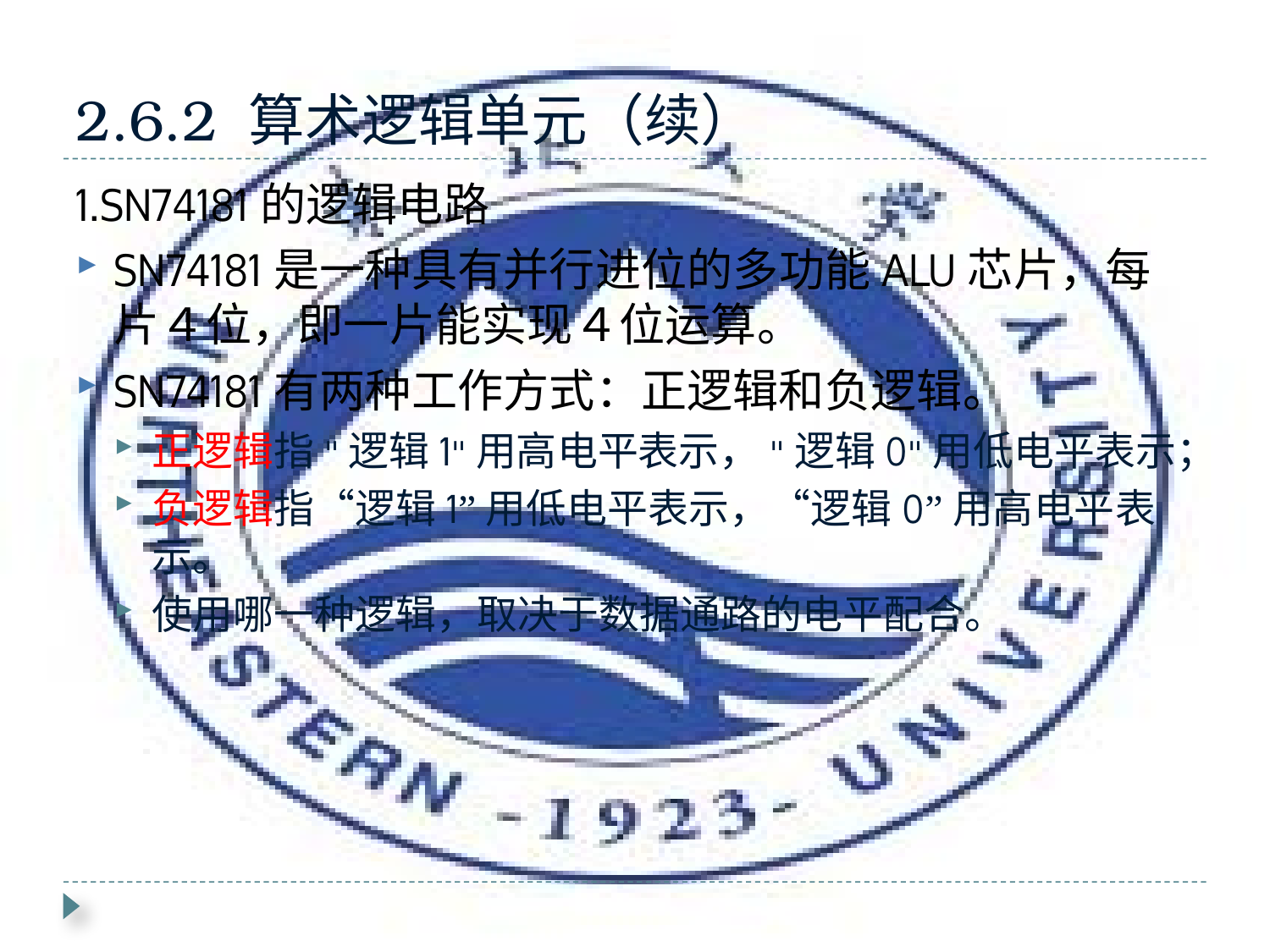

# 2.6.2 算术逻辑单元（续）
1.SN74181的逻辑电路
SN74181是一种具有并行进位的多功能ALU芯片，每片４位，即一片能实现４位运算。
SN74181有两种工作方式：正逻辑和负逻辑。
正逻辑指"逻辑1"用高电平表示，"逻辑0"用低电平表示；
负逻辑指“逻辑1”用低电平表示，“逻辑0”用高电平表示。
使用哪一种逻辑，取决于数据通路的电平配合。